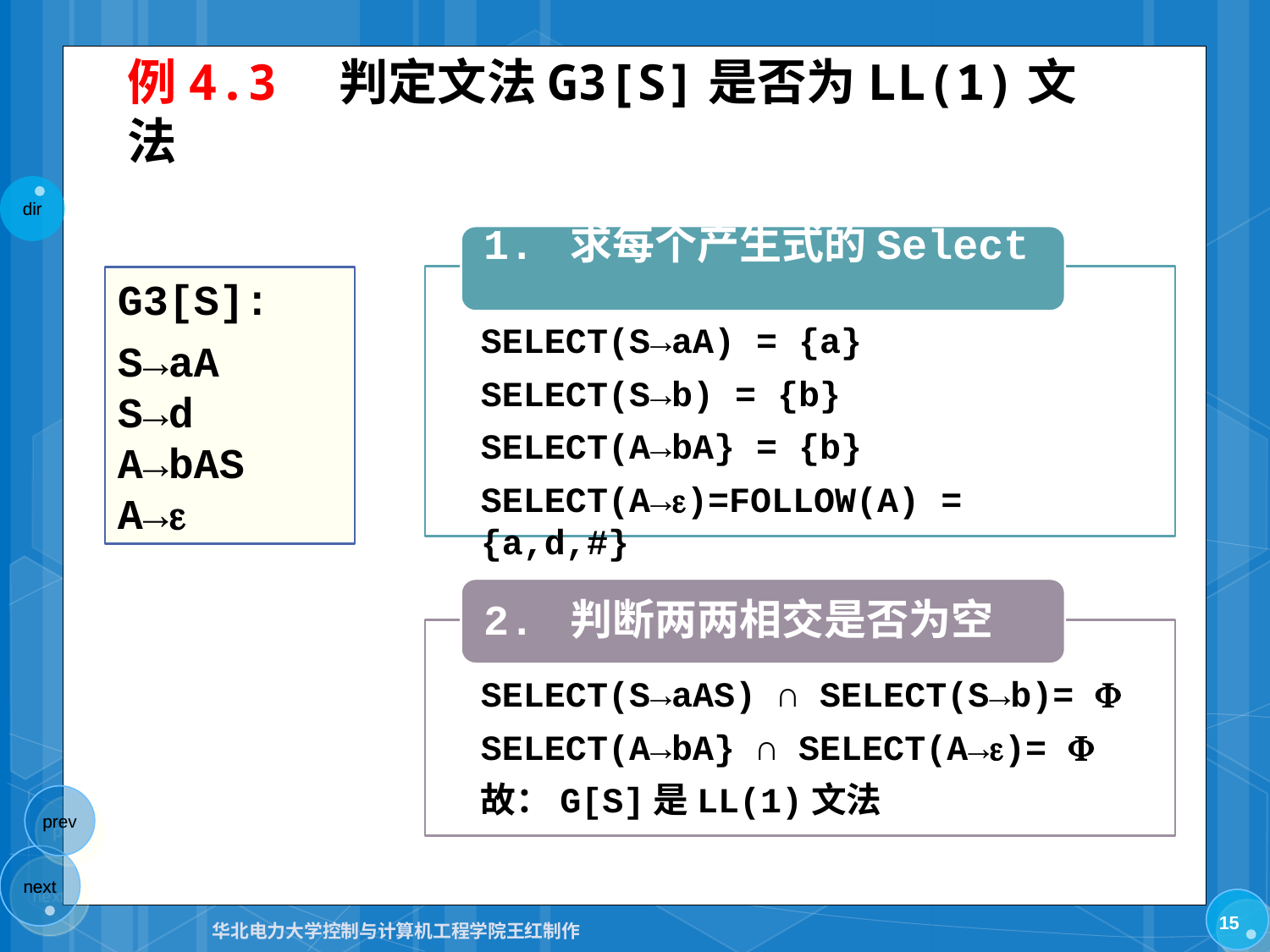

# 例4.3　判定文法G3[S]是否为LL(1)文法
1. 求每个产生式的Select
SELECT(S→aA) = {a}
SELECT(S→b) = {b}
SELECT(A→bA} = {b}
SELECT(A→ε)=FOLLOW(A) = {a,d,#}
G3[S]:
S→aA
S→d
A→bAS
A→ε
2. 判断两两相交是否为空
SELECT(S→aAS) ∩ SELECT(S→b)= Φ
SELECT(A→bA} ∩ SELECT(A→ε)= Φ
故：G[S]是LL(1)文法
15
华北电力大学控制与计算机工程学院王红制作